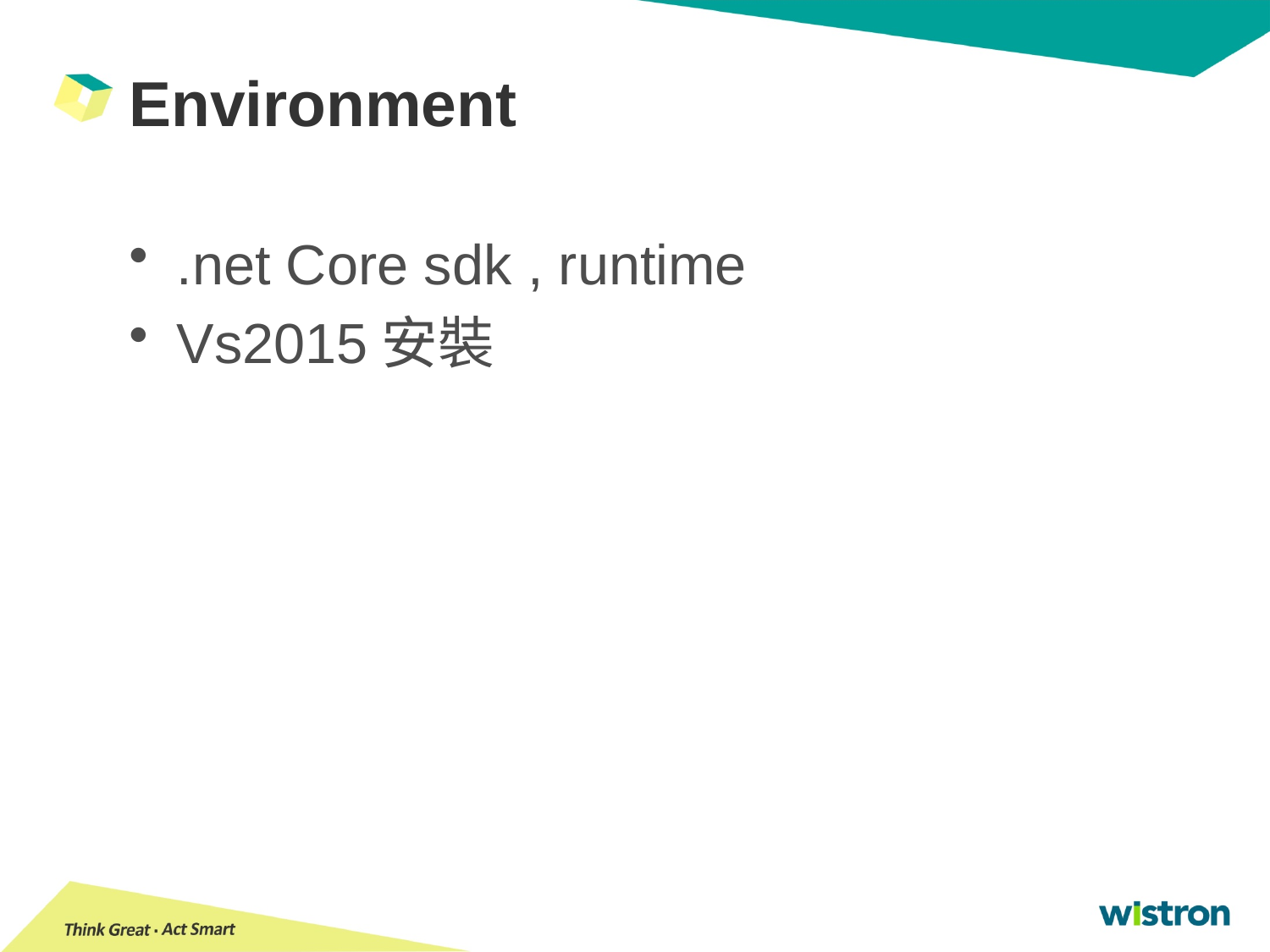

# Environment
.net Core sdk , runtime
Vs2015安裝